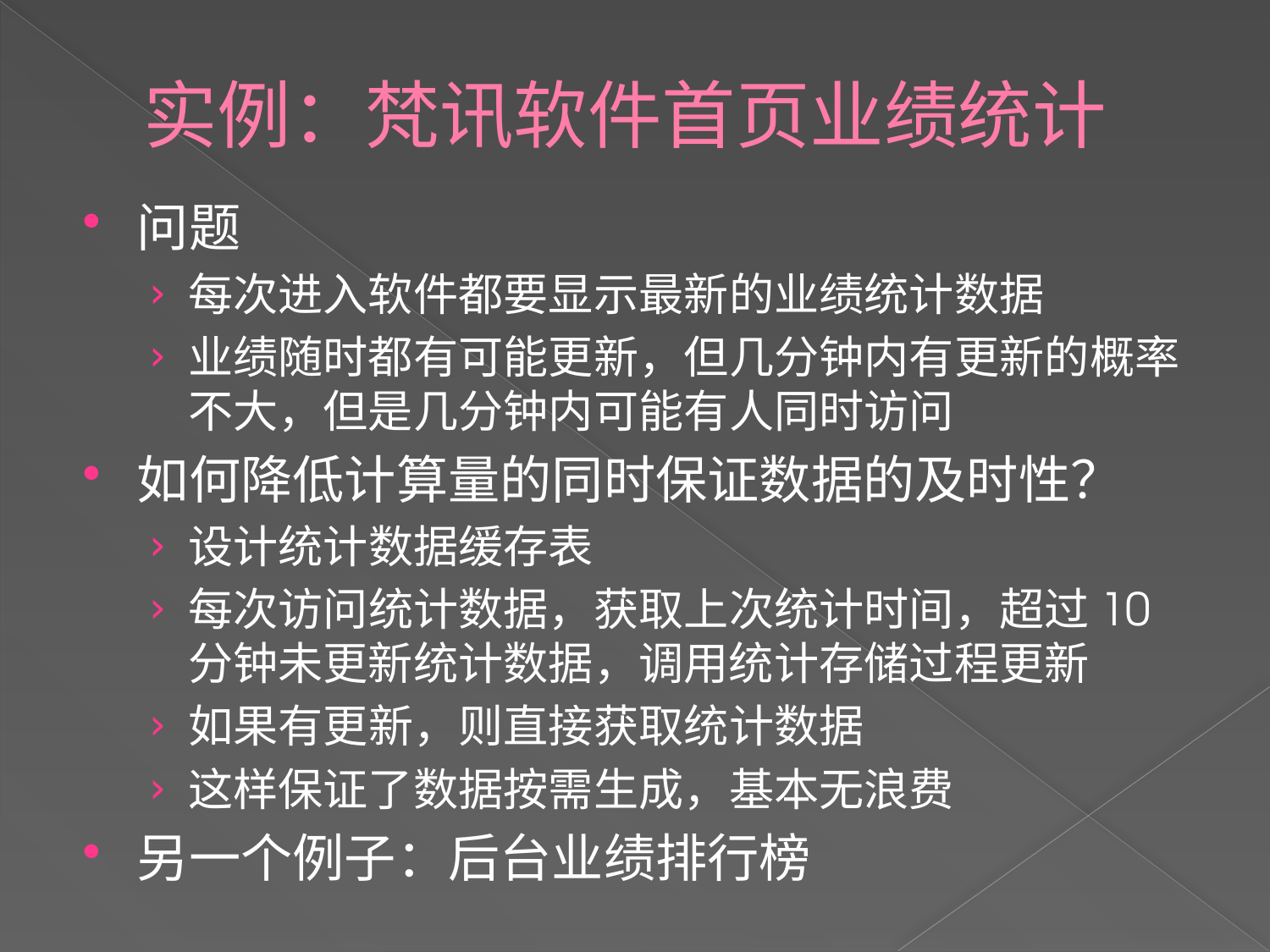

# 实例：梵讯软件首页业绩统计
问题
每次进入软件都要显示最新的业绩统计数据
业绩随时都有可能更新，但几分钟内有更新的概率不大，但是几分钟内可能有人同时访问
如何降低计算量的同时保证数据的及时性？
设计统计数据缓存表
每次访问统计数据，获取上次统计时间，超过10分钟未更新统计数据，调用统计存储过程更新
如果有更新，则直接获取统计数据
这样保证了数据按需生成，基本无浪费
另一个例子：后台业绩排行榜